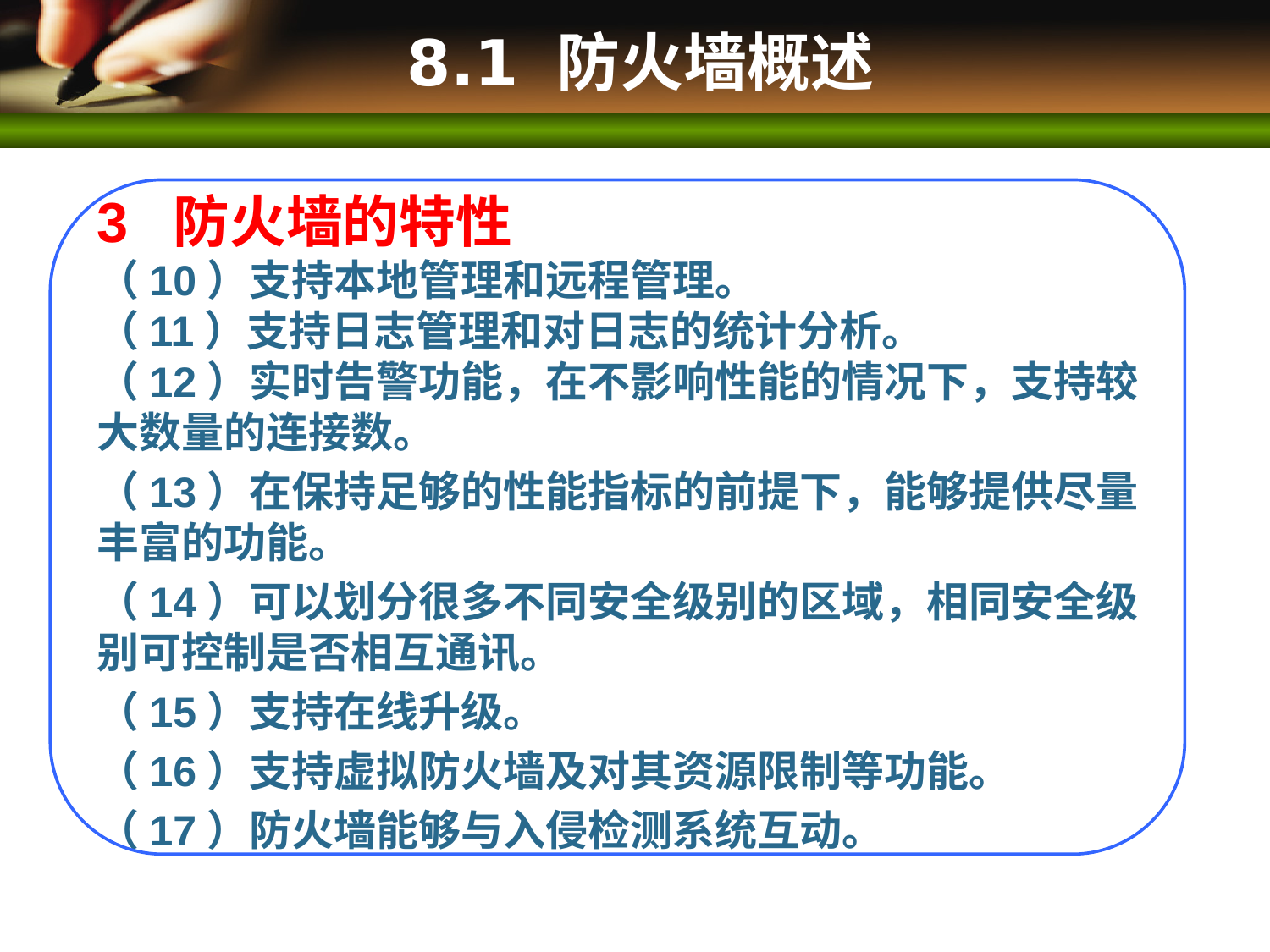

8.1 防火墙概述

3  防火墙的特性
（10）支持本地管理和远程管理。
（11）支持日志管理和对日志的统计分析。
（12）实时告警功能，在不影响性能的情况下，支持较大数量的连接数。
（13）在保持足够的性能指标的前提下，能够提供尽量丰富的功能。
（14）可以划分很多不同安全级别的区域，相同安全级别可控制是否相互通讯。
（15）支持在线升级。
（16）支持虚拟防火墙及对其资源限制等功能。
（17）防火墙能够与入侵检测系统互动。